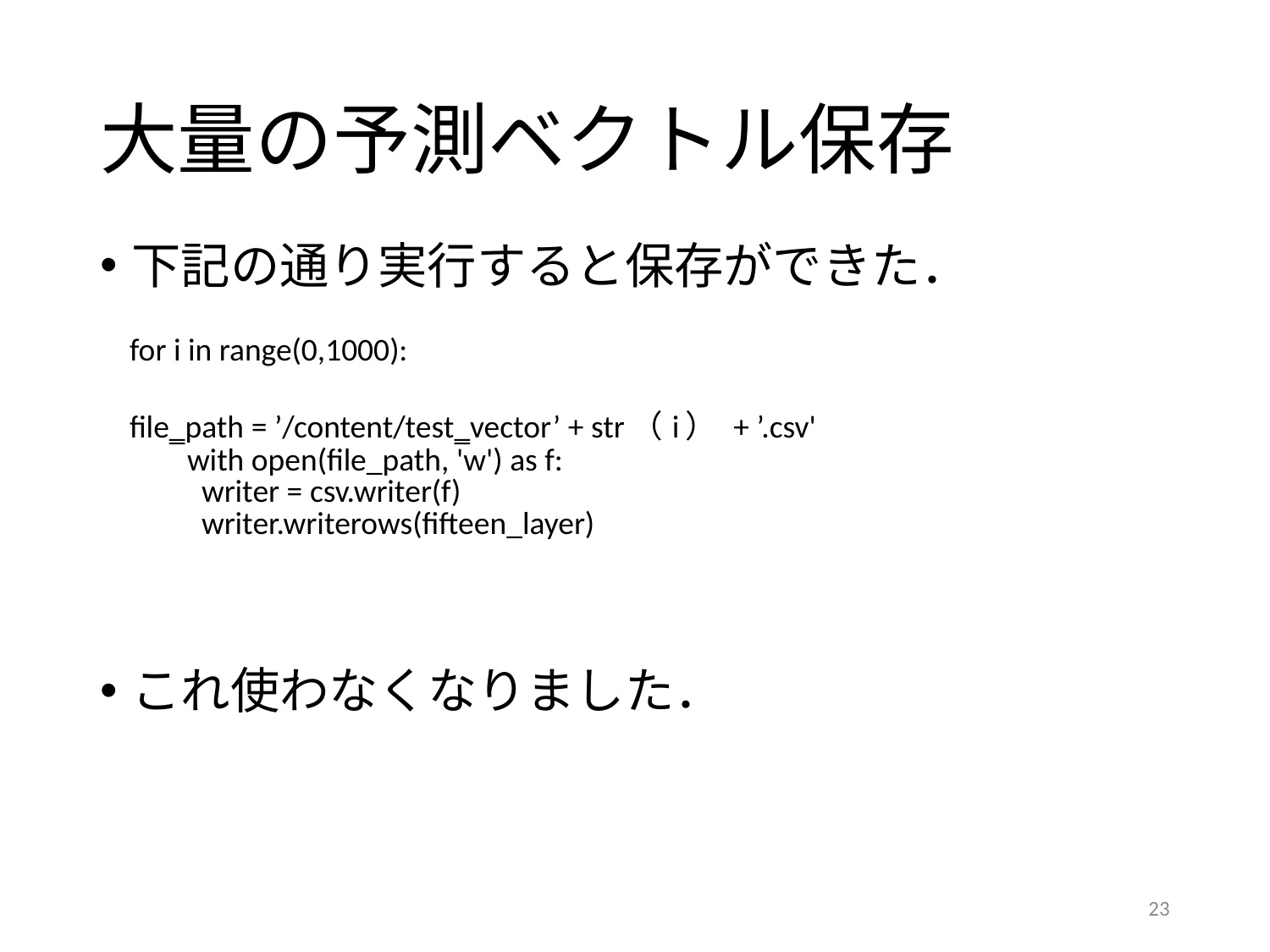

# 大量の予測ベクトル保存
下記の通り実行すると保存ができた．

これ使わなくなりました．
| for i in range(0,1000): file‗path = ’/content/test‗vector’ + str（i） + ’.csv'         with open(file\_path, 'w') as f:           writer = csv.writer(f)           writer.writerows(fifteen\_layer) |
| --- |
|  |
23